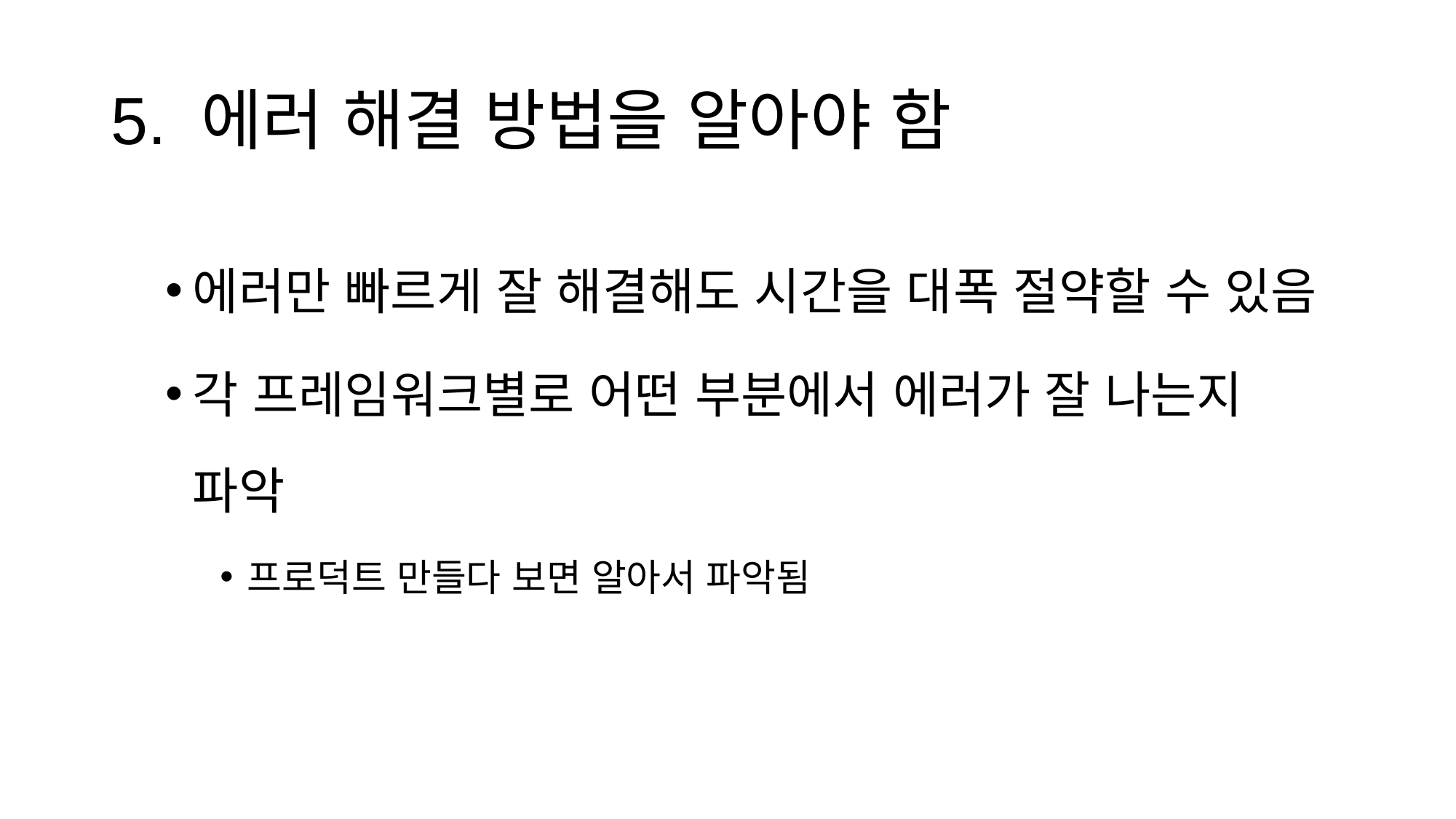

# 5. 에러 해결 방법을 알아야 함
에러만 빠르게 잘 해결해도 시간을 대폭 절약할 수 있음
각 프레임워크별로 어떤 부분에서 에러가 잘 나는지 파악
프로덕트 만들다 보면 알아서 파악됨